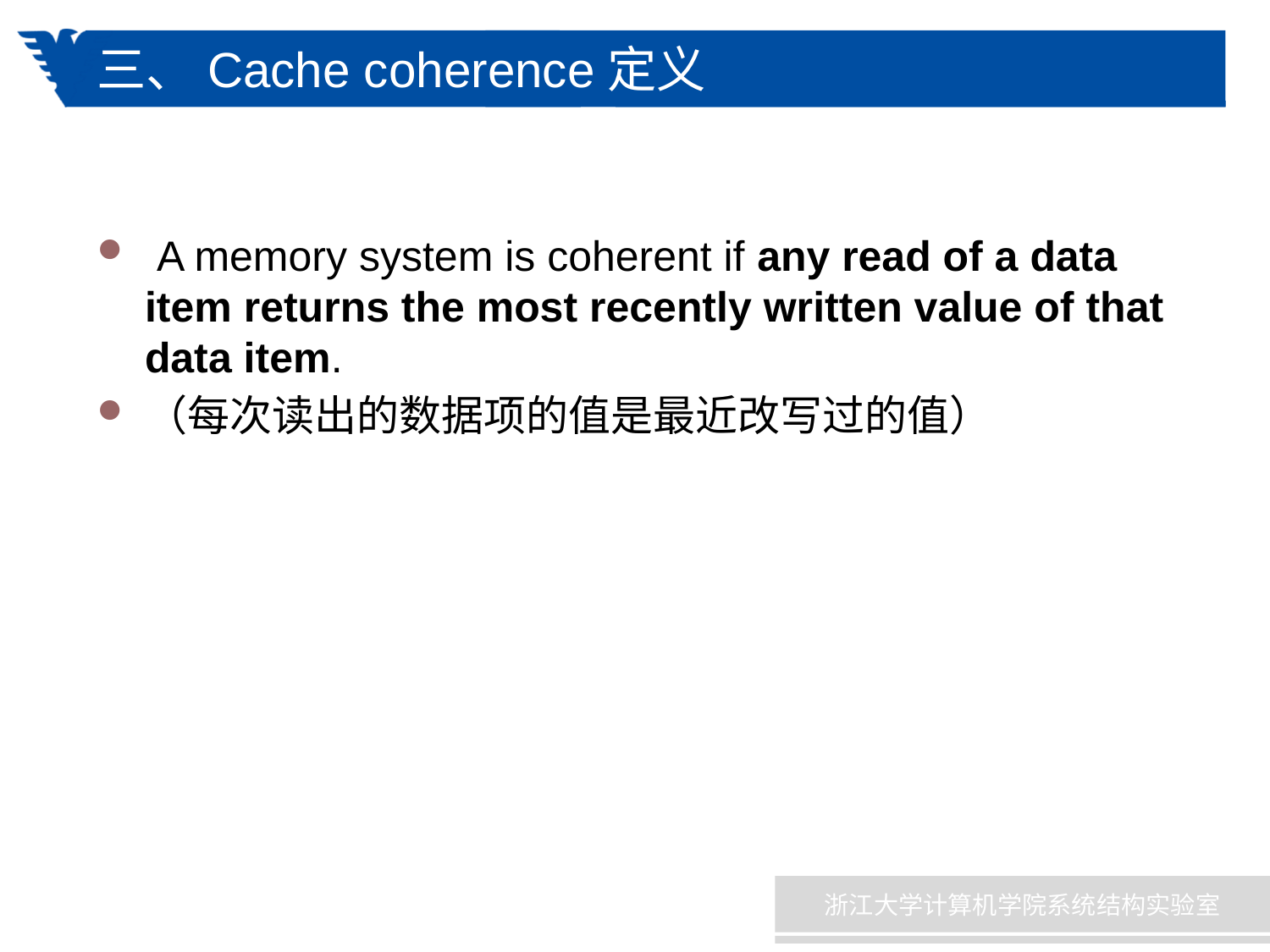

# 三、Cache coherence定义
 A memory system is coherent if any read of a data item returns the most recently written value of that data item.
（每次读出的数据项的值是最近改写过的值）